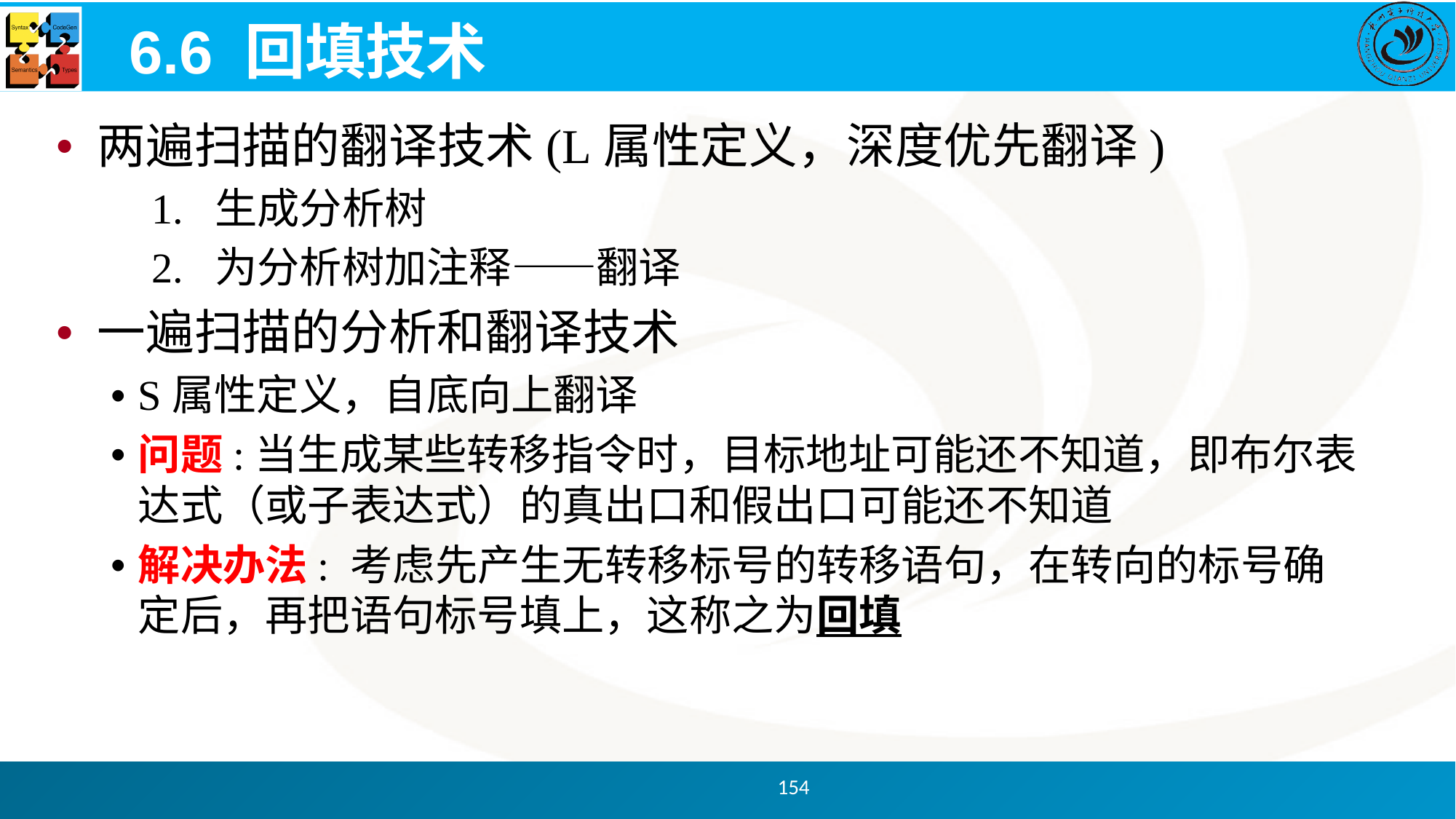

# 6.6 回填技术
两遍扫描的翻译技术(L属性定义，深度优先翻译)
1.  生成分析树
2.  为分析树加注释——翻译
一遍扫描的分析和翻译技术
S属性定义，自底向上翻译
问题:当生成某些转移指令时，目标地址可能还不知道，即布尔表达式（或子表达式）的真出口和假出口可能还不知道
解决办法: 考虑先产生无转移标号的转移语句，在转向的标号确定后，再把语句标号填上，这称之为回填
154